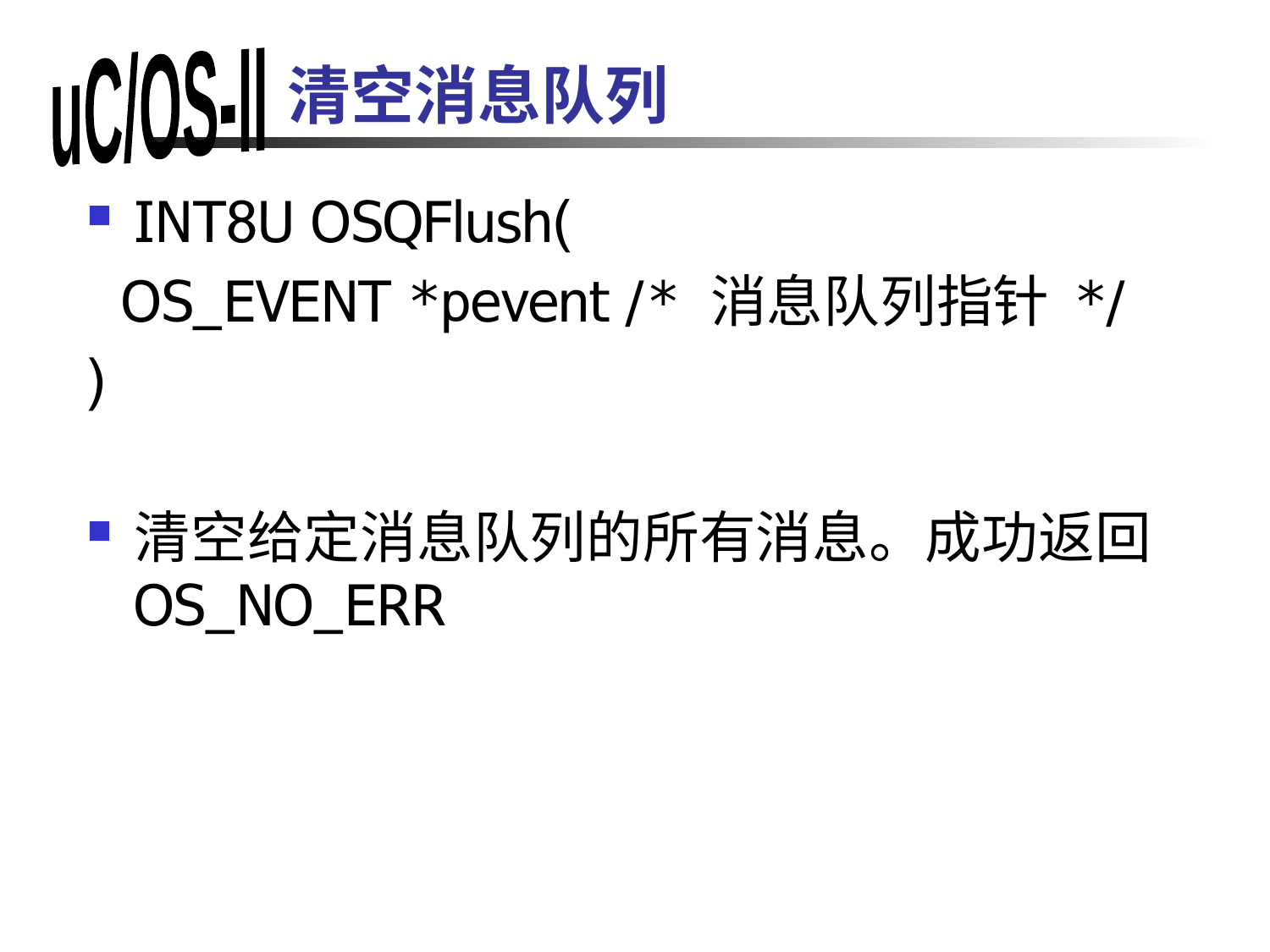

# 清空消息队列
INT8U OSQFlush(
  OS_EVENT *pevent /* 消息队列指针 */
)

清空给定消息队列的所有消息。成功返回OS_NO_ERR